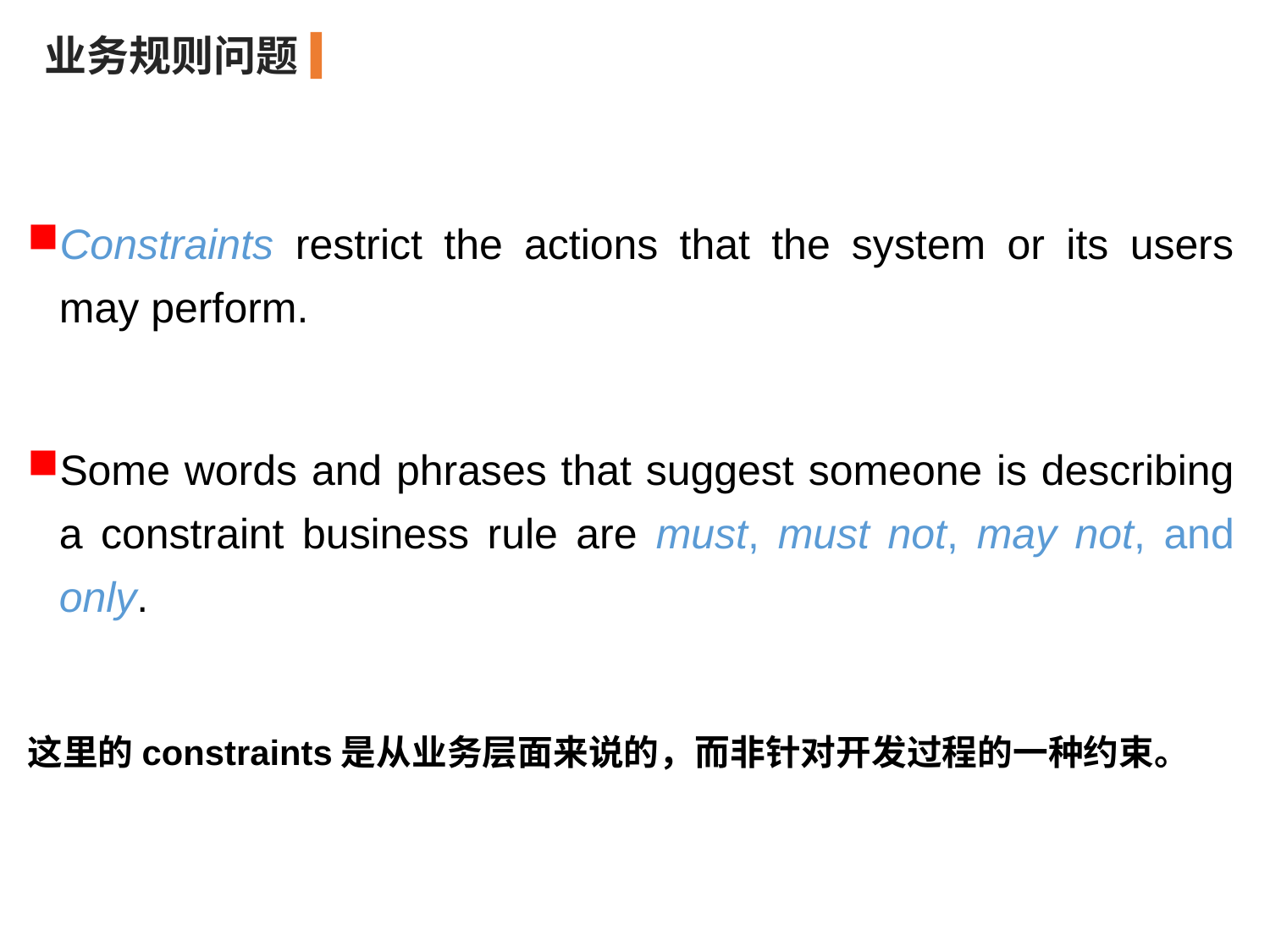

业务规则问题

Constraints restrict the actions that the system or its users may perform.

Some words and phrases that suggest someone is describing a constraint business rule are must, must not, may not, and only.

这里的constraints是从业务层面来说的，而非针对开发过程的一种约束。